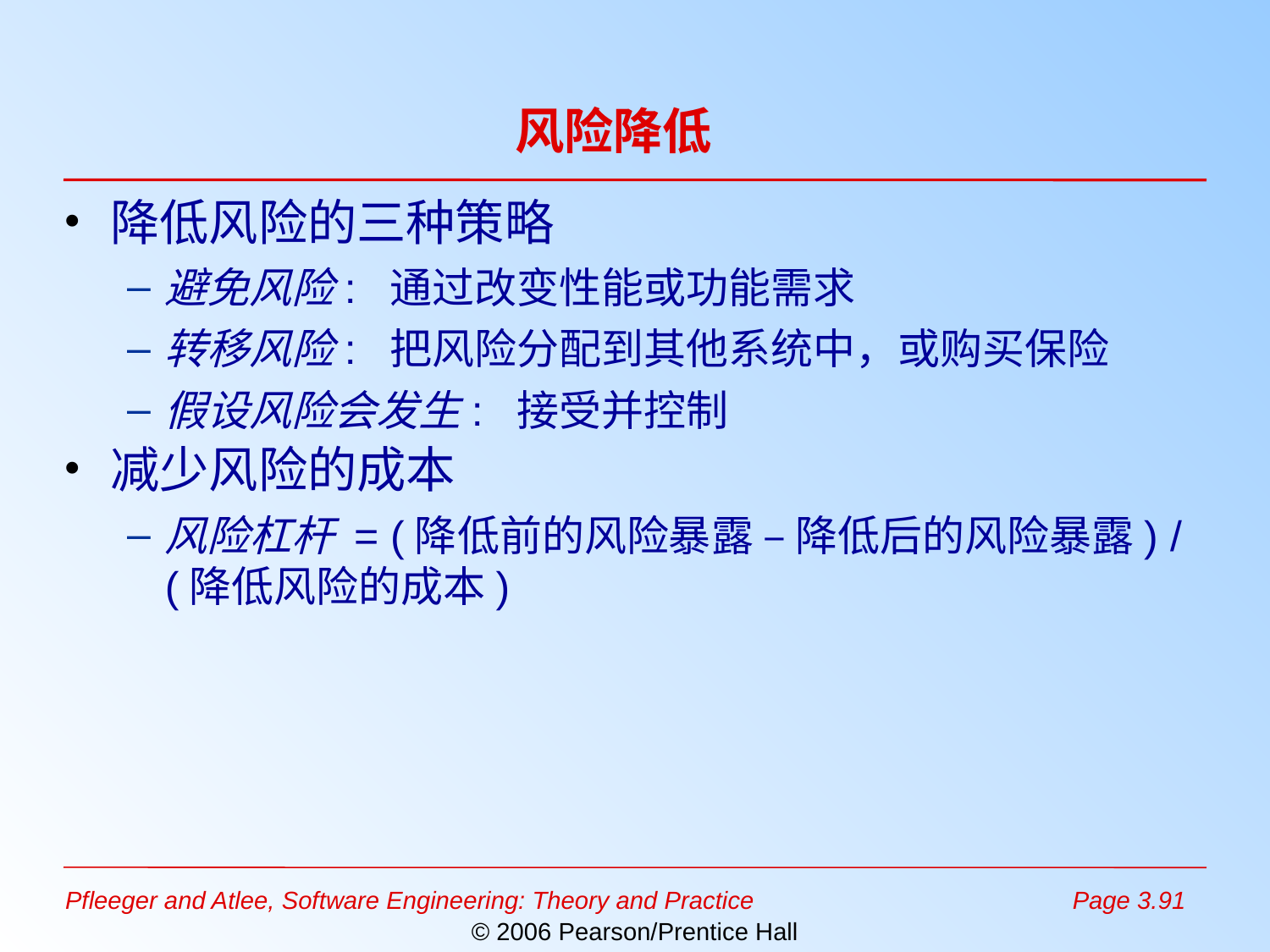

# 风险降低
降低风险的三种策略
避免风险:  通过改变性能或功能需求
转移风险:  把风险分配到其他系统中，或购买保险
假设风险会发生:  接受并控制
减少风险的成本
风险杠杆 = (降低前的风险暴露 – 降低后的风险暴露) / (降低风险的成本)